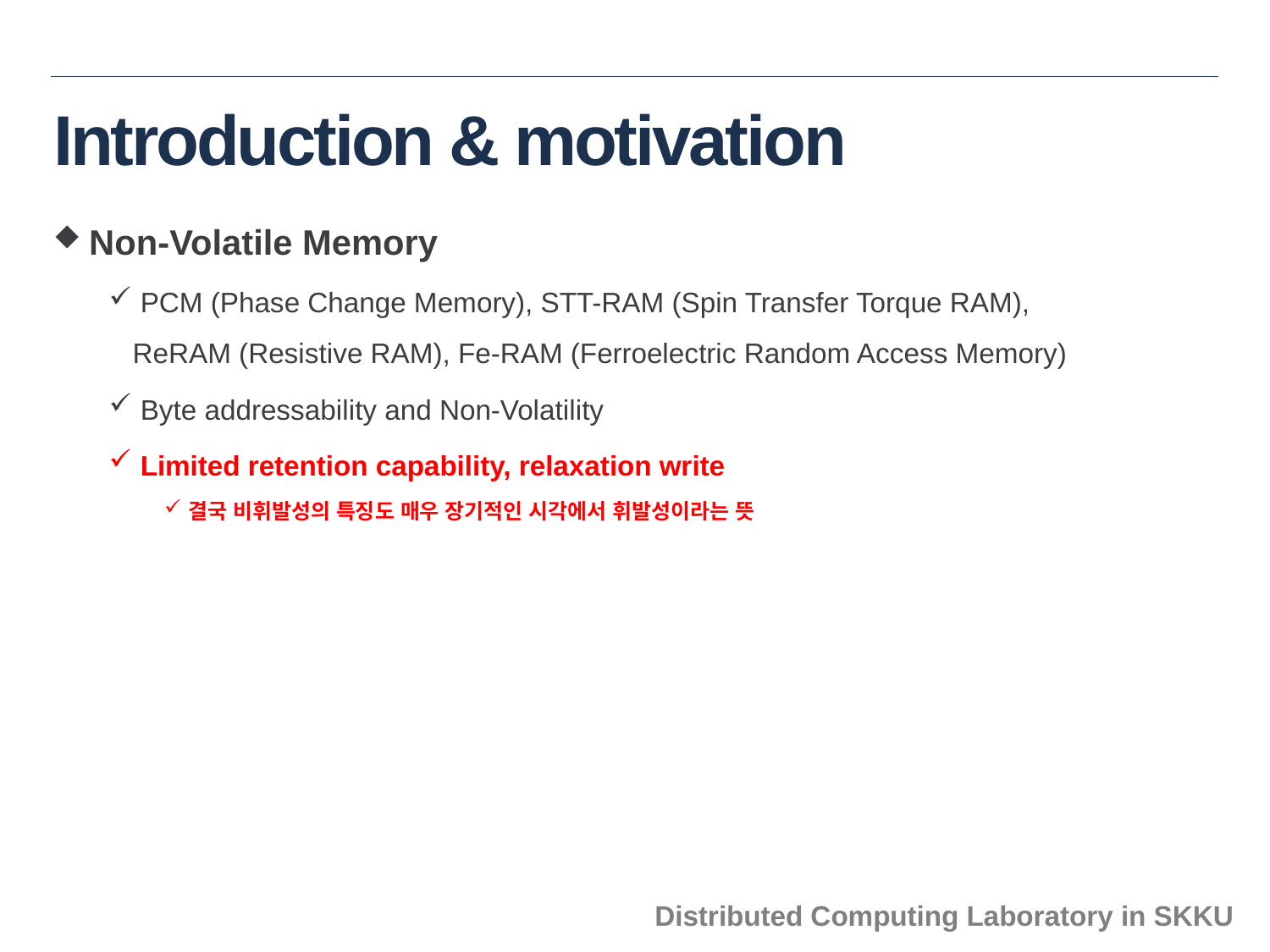

# Introduction & motivation
 Non-Volatile Memory
 PCM (Phase Change Memory), STT-RAM (Spin Transfer Torque RAM), ReRAM (Resistive RAM), Fe-RAM (Ferroelectric Random Access Memory)
 Byte addressability and Non-Volatility
 Limited retention capability, relaxation write
결국 비휘발성의 특징도 매우 장기적인 시각에서 휘발성이라는 뜻

Distributed Computing Laboratory in SKKU